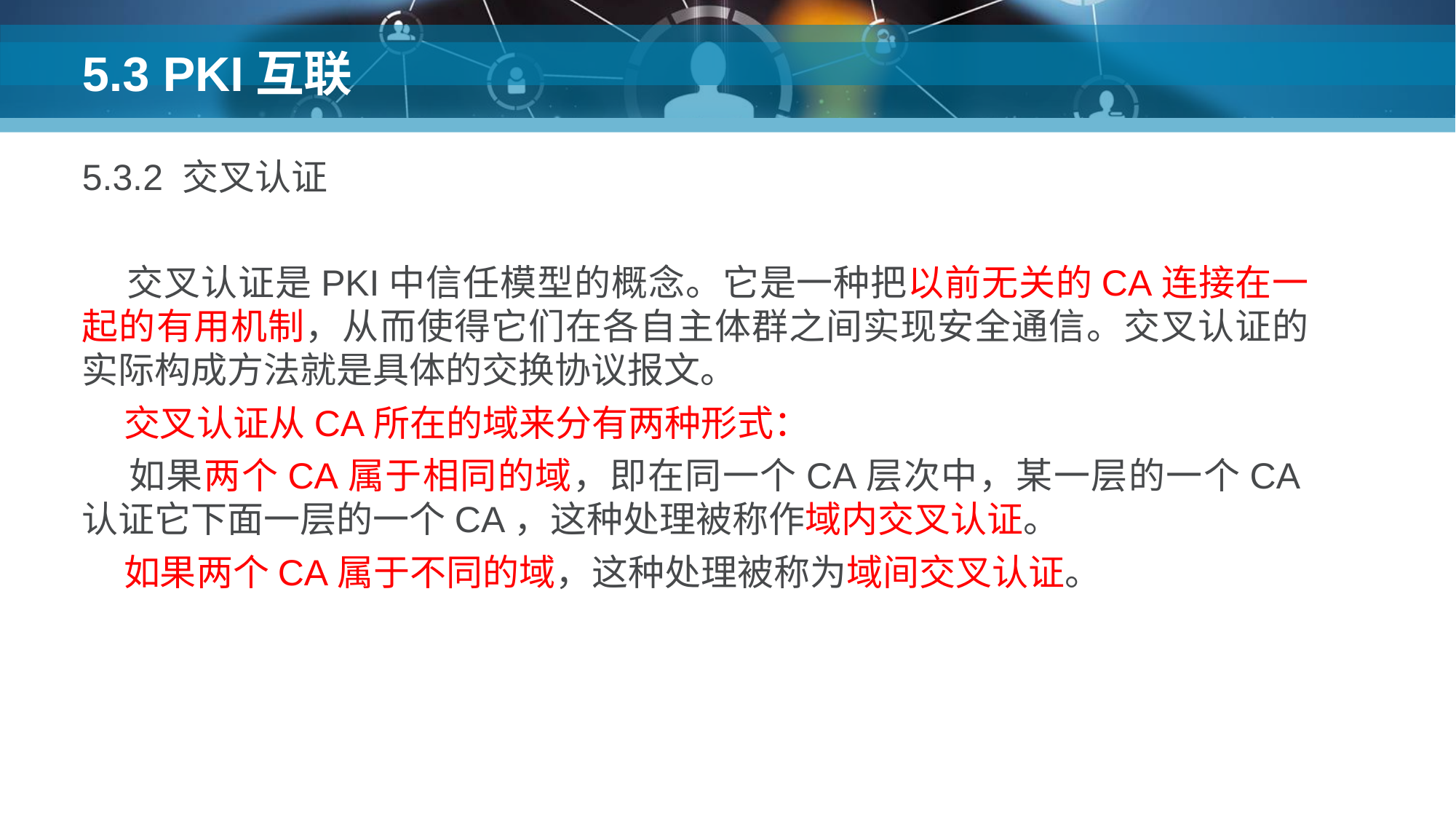

# 5.3 PKI互联
5.3.2 交叉认证

    交叉认证是PKI中信任模型的概念。它是一种把以前无关的CA连接在一起的有用机制，从而使得它们在各自主体群之间实现安全通信。交叉认证的实际构成方法就是具体的交换协议报文。
    交叉认证从CA所在的域来分有两种形式：
    如果两个CA属于相同的域，即在同一个CA层次中，某一层的一个CA认证它下面一层的一个CA，这种处理被称作域内交叉认证。
    如果两个CA属于不同的域，这种处理被称为域间交叉认证。